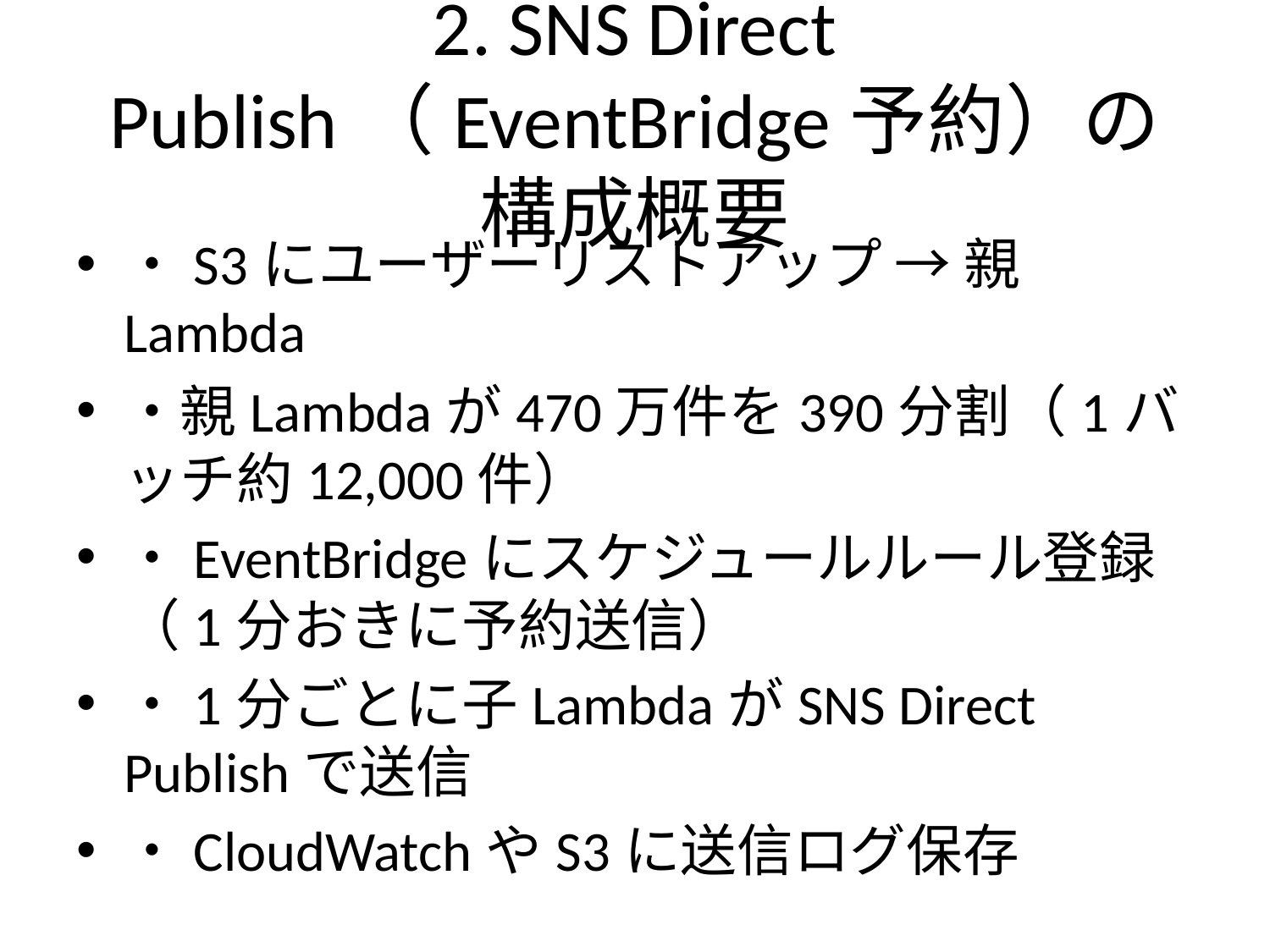

# 2. SNS Direct Publish（EventBridge予約）の構成概要
・S3にユーザーリストアップ → 親Lambda
・親Lambdaが470万件を390分割（1バッチ約12,000件）
・EventBridgeにスケジュールルール登録（1分おきに予約送信）
・1分ごとに子LambdaがSNS Direct Publishで送信
・CloudWatchやS3に送信ログ保存